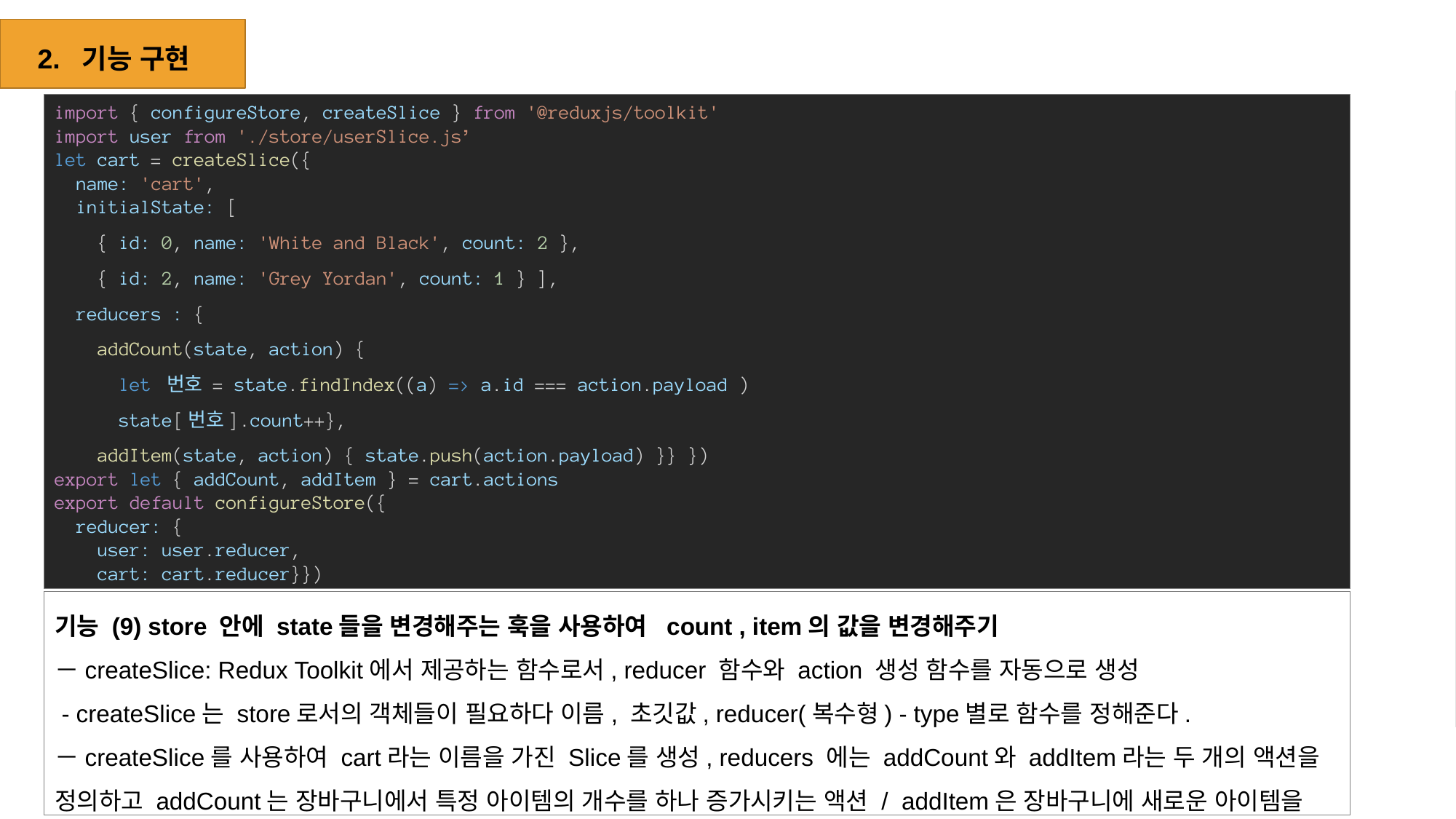

2.  기능 구현
import { configureStore, createSlice } from '@reduxjs/toolkit'
import user from './store/userSlice.js’
let cart = createSlice({
  name: 'cart',
  initialState: [
    { id: 0, name: 'White and Black', count: 2 },
    { id: 2, name: 'Grey Yordan', count: 1 } ],
  reducers : {
    addCount(state, action) {
      let 번호 = state.findIndex((a) => a.id === action.payload )
      state[번호].count++},
    addItem(state, action) { state.push(action.payload) }} })
export let { addCount, addItem } = cart.actions
export default configureStore({
  reducer: {
    user: user.reducer,
    cart: cart.reducer}})

기능 (9) store 안에 state들을 변경해주는 훅을 사용하여  count , item의 값을 변경해주기
－createSlice: Redux Toolkit에서 제공하는 함수로서, reducer 함수와 action 생성 함수를 자동으로 생성
 - createSlice는 store로서의 객체들이 필요하다 이름, 초깃값, reducer(복수형) - type별로 함수를 정해준다.
－createSlice를 사용하여 cart라는 이름을 가진 Slice를 생성, reducers 에는 addCount와 addItem라는 두 개의 액션을 정의하고 addCount는 장바구니에서 특정 아이템의 개수를 하나 증가시키는 액션 /  addItem은 장바구니에 새로운 아이템을 추가하는 액션